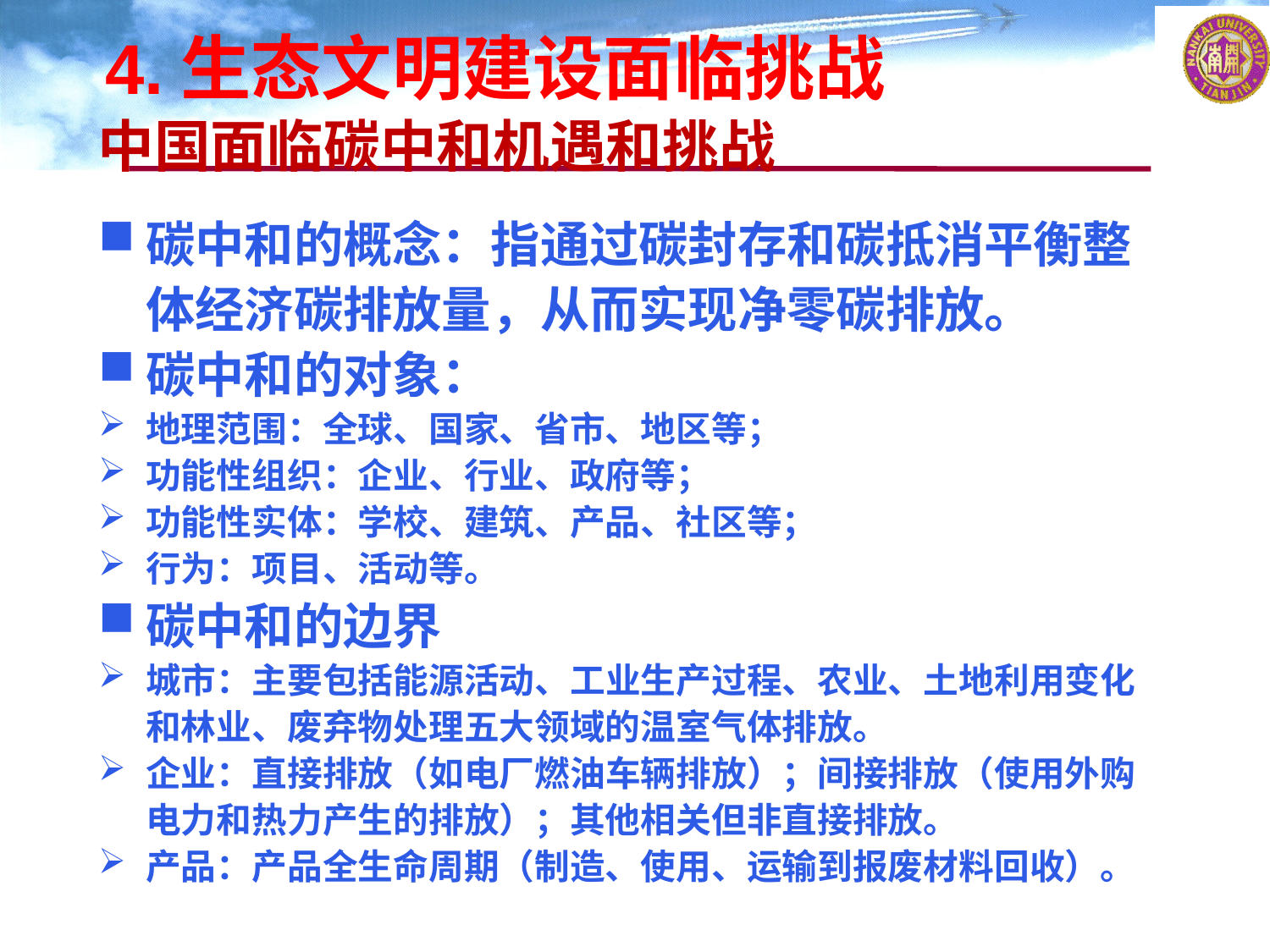

4.生态文明建设面临挑战
中国面临碳中和机遇和挑战
碳中和的概念：指通过碳封存和碳抵消平衡整体经济碳排放量，从而实现净零碳排放。
碳中和的对象：
地理范围：全球、国家、省市、地区等；
功能性组织：企业、行业、政府等；
功能性实体：学校、建筑、产品、社区等；
行为：项目、活动等。
碳中和的边界
城市：主要包括能源活动、工业生产过程、农业、土地利用变化和林业、废弃物处理五大领域的温室气体排放。
企业：直接排放（如电厂燃油车辆排放）；间接排放（使用外购电力和热力产生的排放）；其他相关但非直接排放。
产品：产品全生命周期（制造、使用、运输到报废材料回收）。